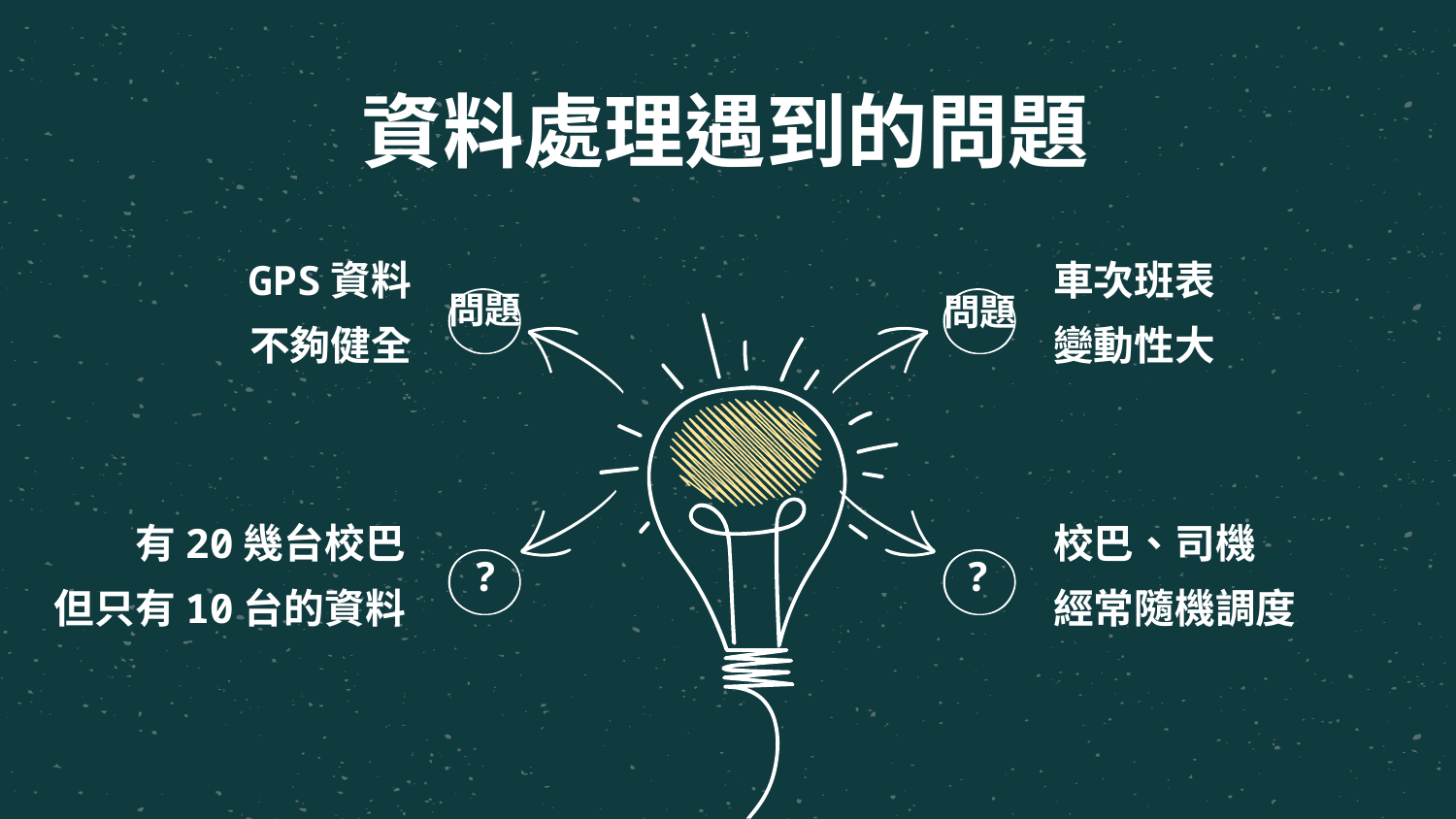

# 資料處理遇到的問題
GPS資料
不夠健全
車次班表
變動性大
問題
問題

有20幾台校巴
但只有10台的資料
校巴、司機
經常隨機調度
?
?